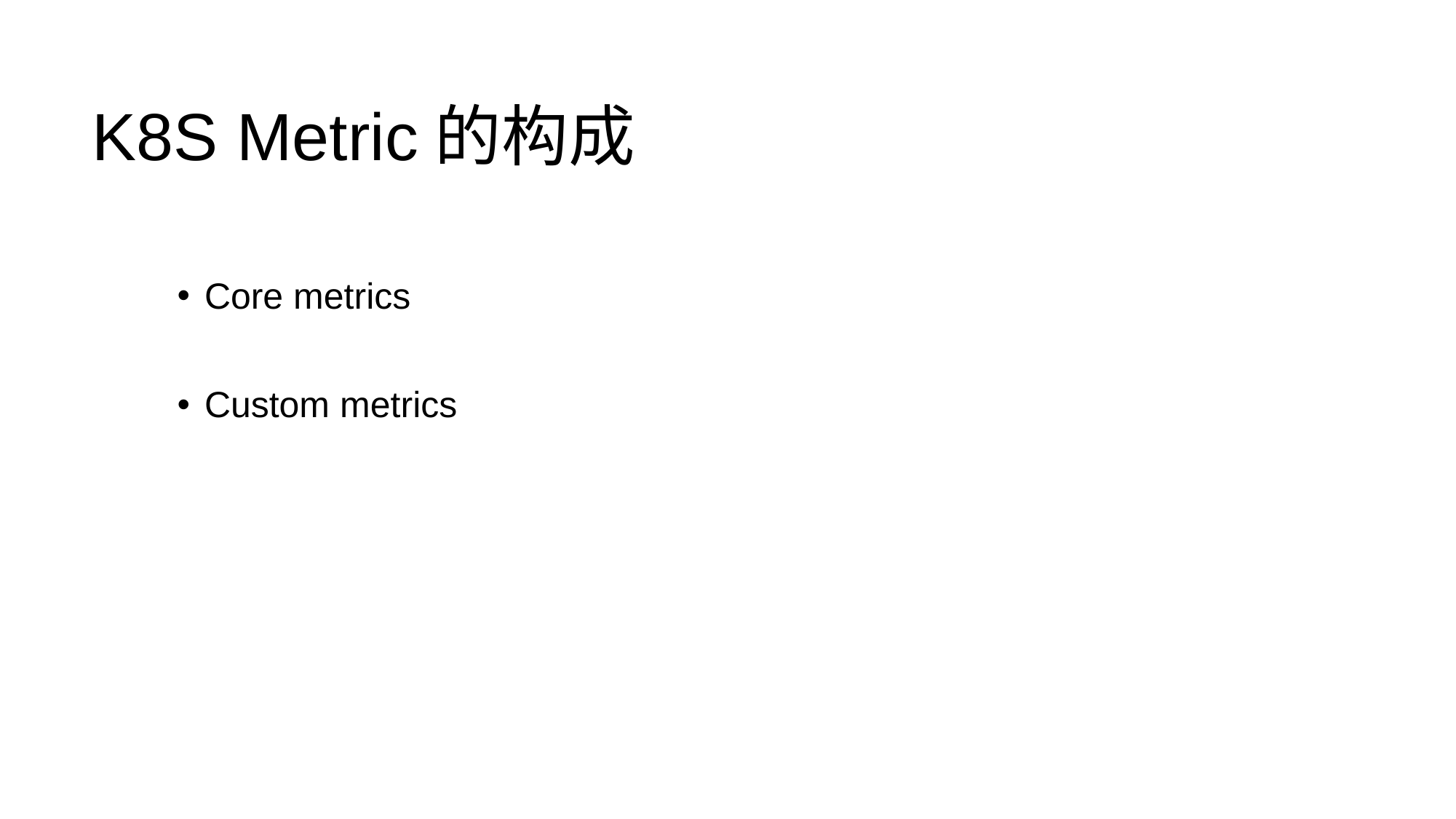

# K8S Metric的构成
Core metrics

Custom metrics